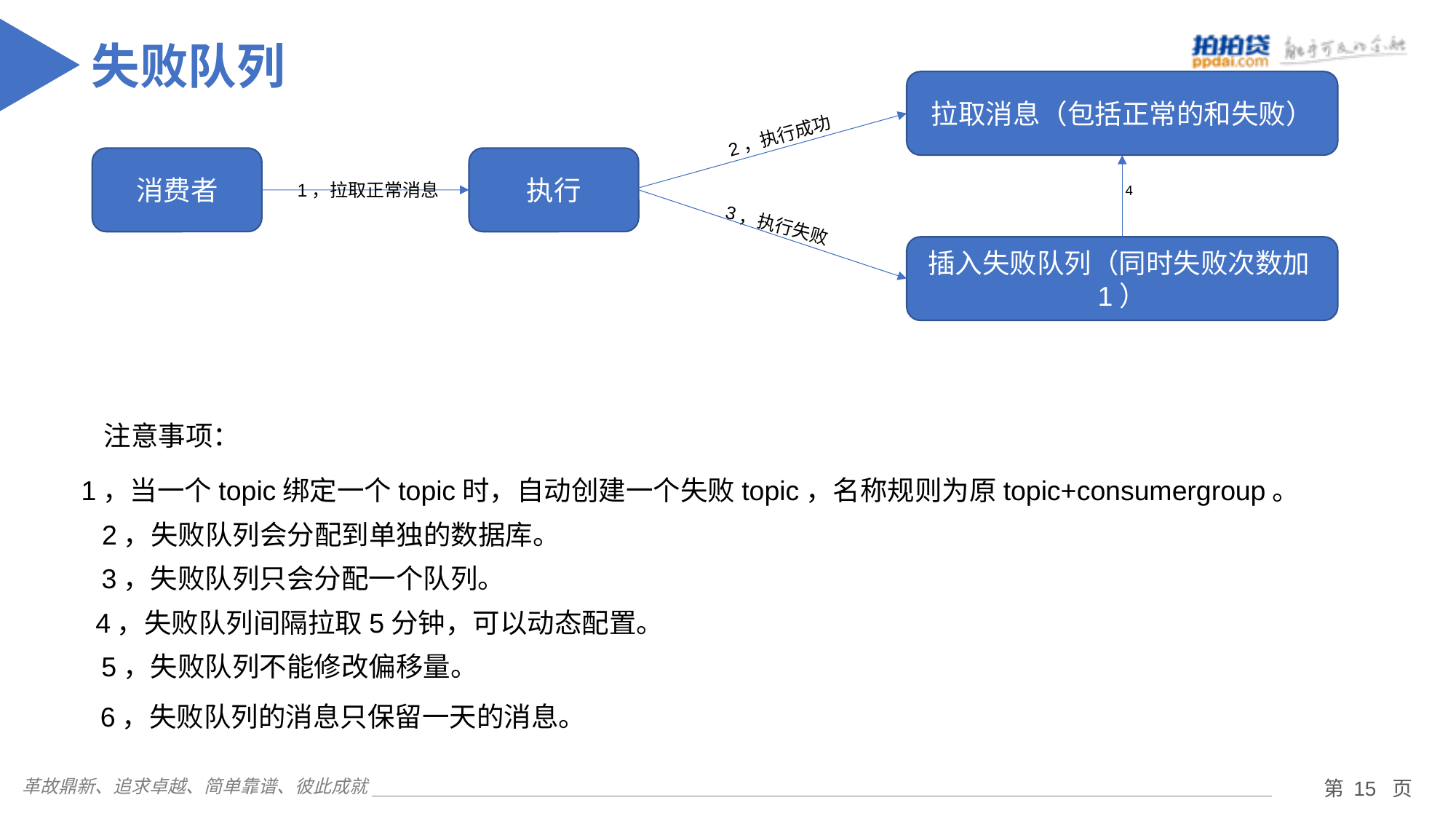

失败队列
拉取消息（包括正常的和失败）
2，执行成功
消费者
执行
1，拉取正常消息
4
3，执行失败
插入失败队列（同时失败次数加1）
注意事项：
1，当一个topic绑定一个topic时，自动创建一个失败topic，名称规则为原topic+consumergroup。
2，失败队列会分配到单独的数据库。
3，失败队列只会分配一个队列。
4，失败队列间隔拉取5分钟，可以动态配置。
5，失败队列不能修改偏移量。
6，失败队列的消息只保留一天的消息。